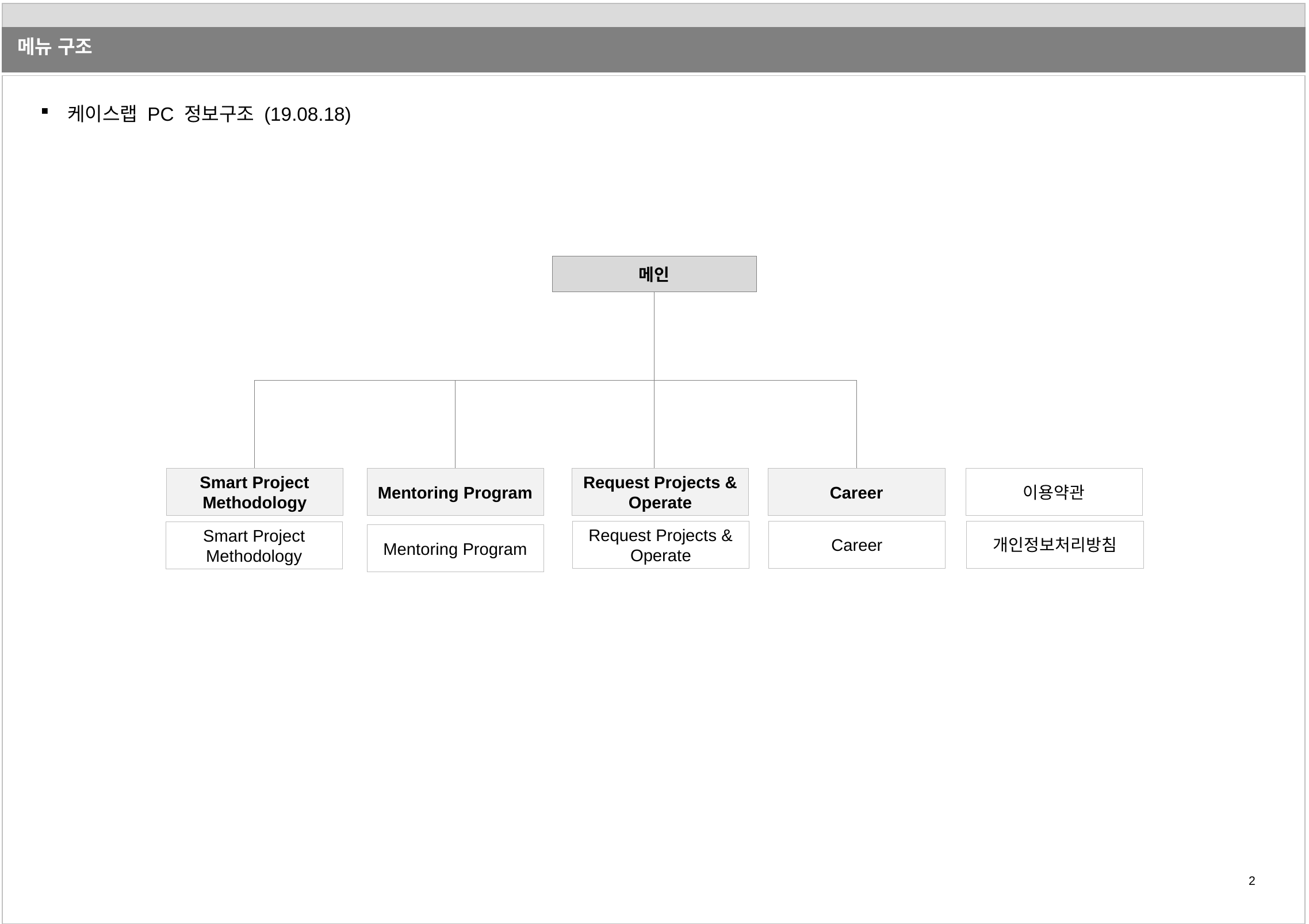

메뉴 구조
케이스랩 PC 정보구조 (19.08.18)
메인
Smart Project Methodology
Mentoring Program
Career
이용약관
Request Projects & Operate
Career
개인정보처리방침
Request Projects & Operate
Smart Project Methodology
Mentoring Program